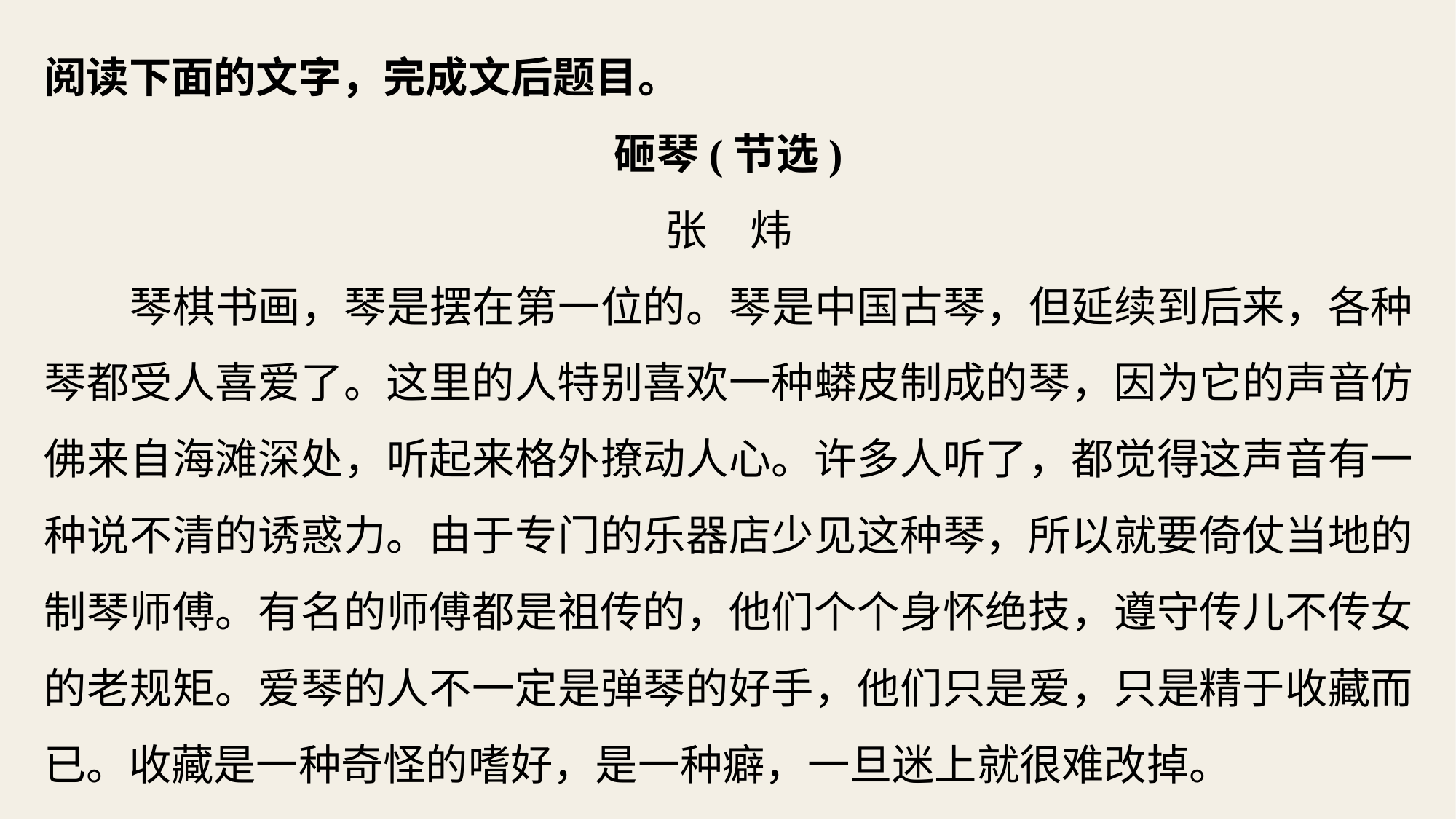

阅读下面的文字，完成文后题目。
砸琴(节选)
张　炜
琴棋书画，琴是摆在第一位的。琴是中国古琴，但延续到后来，各种琴都受人喜爱了。这里的人特别喜欢一种蟒皮制成的琴，因为它的声音仿佛来自海滩深处，听起来格外撩动人心。许多人听了，都觉得这声音有一种说不清的诱惑力。由于专门的乐器店少见这种琴，所以就要倚仗当地的制琴师傅。有名的师傅都是祖传的，他们个个身怀绝技，遵守传儿不传女的老规矩。爱琴的人不一定是弹琴的好手，他们只是爱，只是精于收藏而已。收藏是一种奇怪的嗜好，是一种癖，一旦迷上就很难改掉。